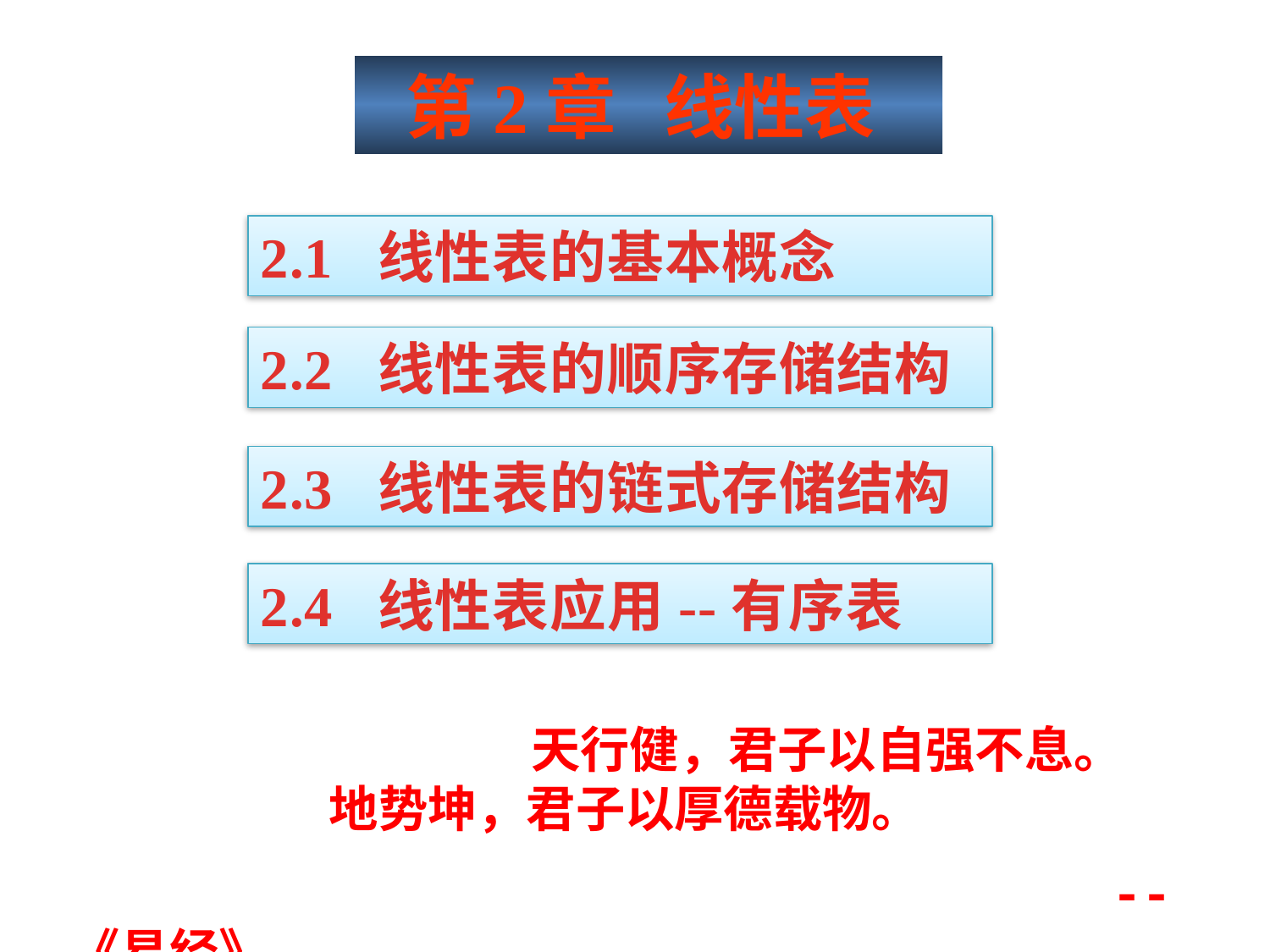

第2章   线性表
2.1  线性表的基本概念
2.2  线性表的顺序存储结构
2.3  线性表的链式存储结构
2.4  线性表应用--有序表
                                        天行健，君子以自强不息。
                      地势坤，君子以厚德载物。
				                  --《易经》